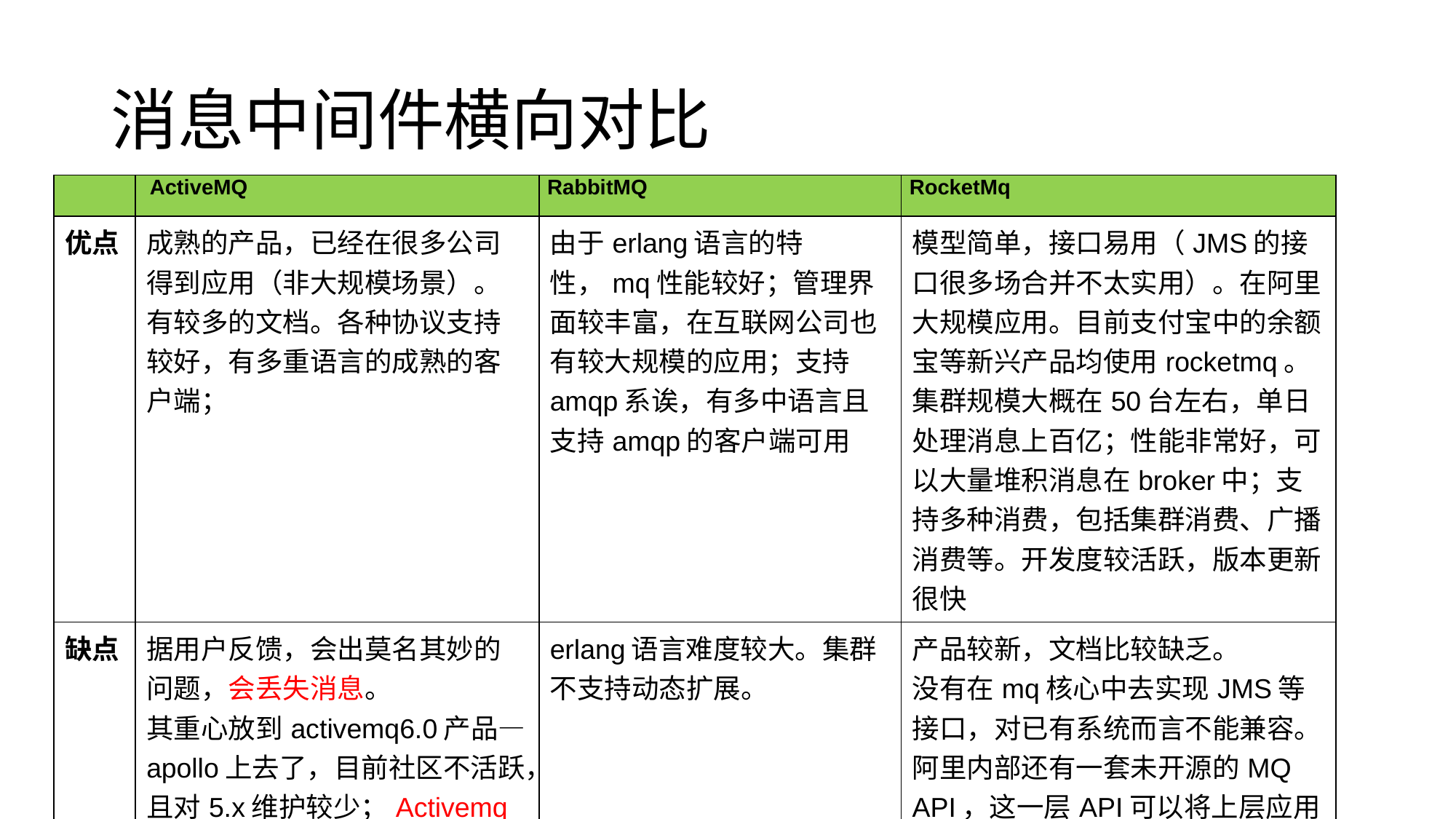

# 消息中间件横向对比
|  | ActiveMQ | RabbitMQ | RocketMq |
| --- | --- | --- | --- |
| 优点 | 成熟的产品，已经在很多公司得到应用（非大规模场景）。有较多的文档。各种协议支持较好，有多重语言的成熟的客户端； | 由于erlang语言的特性，mq性能较好；管理界面较丰富，在互联网公司也有较大规模的应用；支持amqp系诶，有多中语言且支持amqp的客户端可用 | 模型简单，接口易用（JMS的接口很多场合并不太实用）。在阿里大规模应用。目前支付宝中的余额宝等新兴产品均使用rocketmq。集群规模大概在50台左右，单日处理消息上百亿；性能非常好，可以大量堆积消息在broker中；支持多种消费，包括集群消费、广播消费等。开发度较活跃，版本更新很快 |
| 缺点 | 据用户反馈，会出莫名其妙的问题，会丢失消息。 其重心放到activemq6.0产品—apollo上去了，目前社区不活跃，且对5.x维护较少；Activemq不适合用于上千个队列的应用场景 | erlang语言难度较大。集群不支持动态扩展。 | 产品较新，文档比较缺乏。 没有在mq核心中去实现JMS等接口，对已有系统而言不能兼容。 阿里内部还有一套未开源的MQ API，这一层API可以将上层应用和下层MQ的实现解耦（阿里内部有多个mq的实现，如notify） |